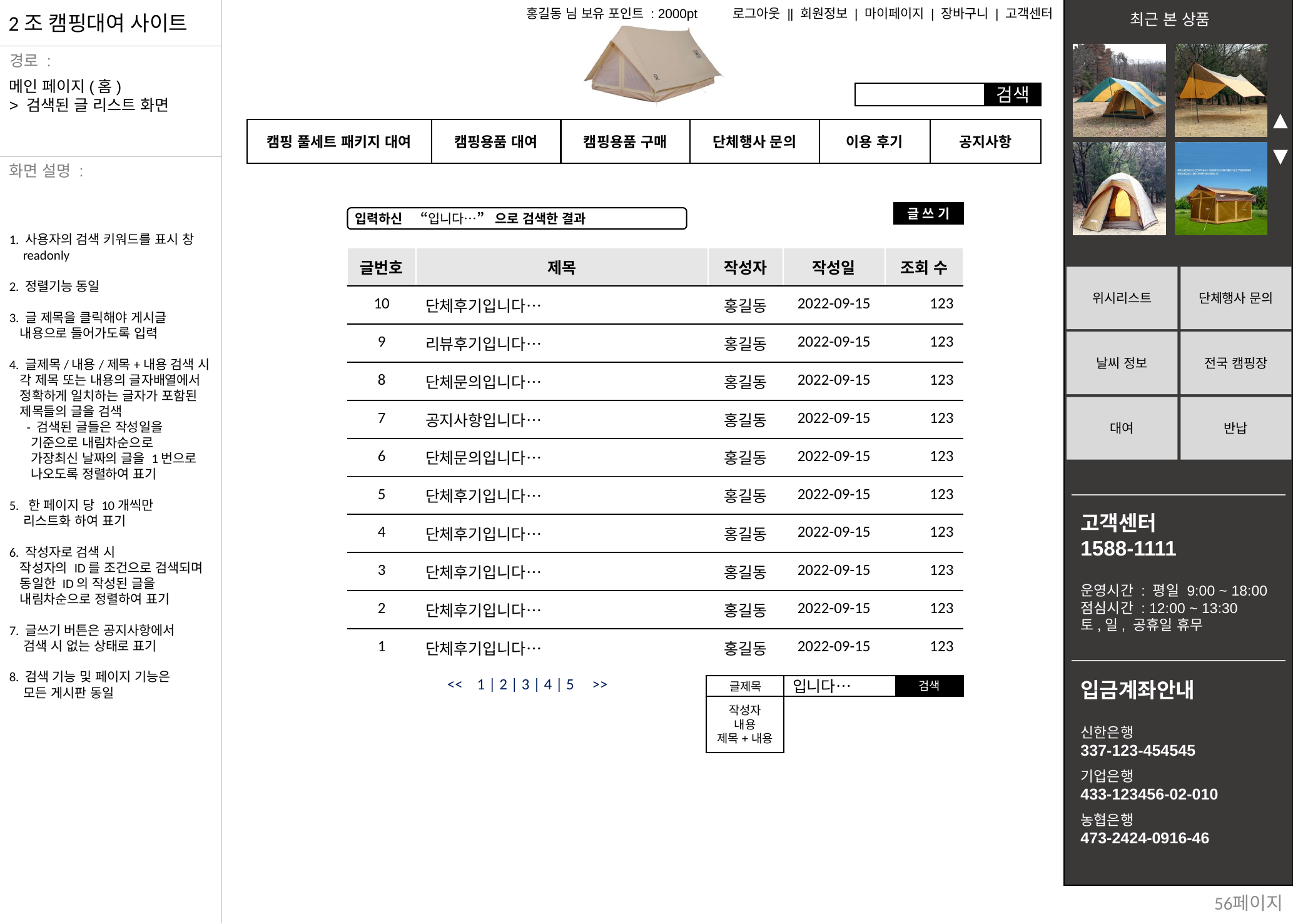

메인 페이지(홈)
> 검색된 글 리스트 화면
글 쓰 기
 입력하신     “입니다…”   으로 검색한 결과
1. 사용자의 검색 키워드를 표시 창
   readonly

2. 정렬기능 동일
3. 글 제목을 클릭해야 게시글
   내용으로 들어가도록 입력

4. 글제목/내용/제목+내용 검색 시
   각 제목 또는 내용의 글자배열에서
   정확하게 일치하는 글자가 포함된
   제목들의 글을 검색
    - 검색된 글들은 작성일을
      기준으로 내림차순으로
      가장최신 날짜의 글을 1번으로
      나오도록 정렬하여 표기
5.  한 페이지 당 10개씩만
    리스트화 하여 표기

6. 작성자로 검색 시
   작성자의 ID를 조건으로 검색되며
   동일한 ID의 작성된 글을
   내림차순으로 정렬하여 표기

7. 글쓰기 버튼은 공지사항에서
    검색 시 없는 상태로 표기

8. 검색 기능 및 페이지 기능은
    모든 게시판 동일
| 글번호 | 제목 | 작성자 | 작성일 | 조회 수 |
| --- | --- | --- | --- | --- |
| 10 | 단체후기입니다… | 홍길동 | 2022-09-15 | 123 |
| 9 | 리뷰후기입니다… | 홍길동 | 2022-09-15 | 123 |
| 8 | 단체문의입니다… | 홍길동 | 2022-09-15 | 123 |
| 7 | 공지사항입니다… | 홍길동 | 2022-09-15 | 123 |
| 6 | 단체문의입니다… | 홍길동 | 2022-09-15 | 123 |
| 5 | 단체후기입니다… | 홍길동 | 2022-09-15 | 123 |
| 4 | 단체후기입니다… | 홍길동 | 2022-09-15 | 123 |
| 3 | 단체후기입니다… | 홍길동 | 2022-09-15 | 123 |
| 2 | 단체후기입니다… | 홍길동 | 2022-09-15 | 123 |
| 1 | 단체후기입니다… | 홍길동 | 2022-09-15 | 123 |
| << 1 | 2 | 3 | 4 | 5 >> |  | 글제목 | 입니다… |  |
글 쓰 기
검색

작성자
내용
제목+내용